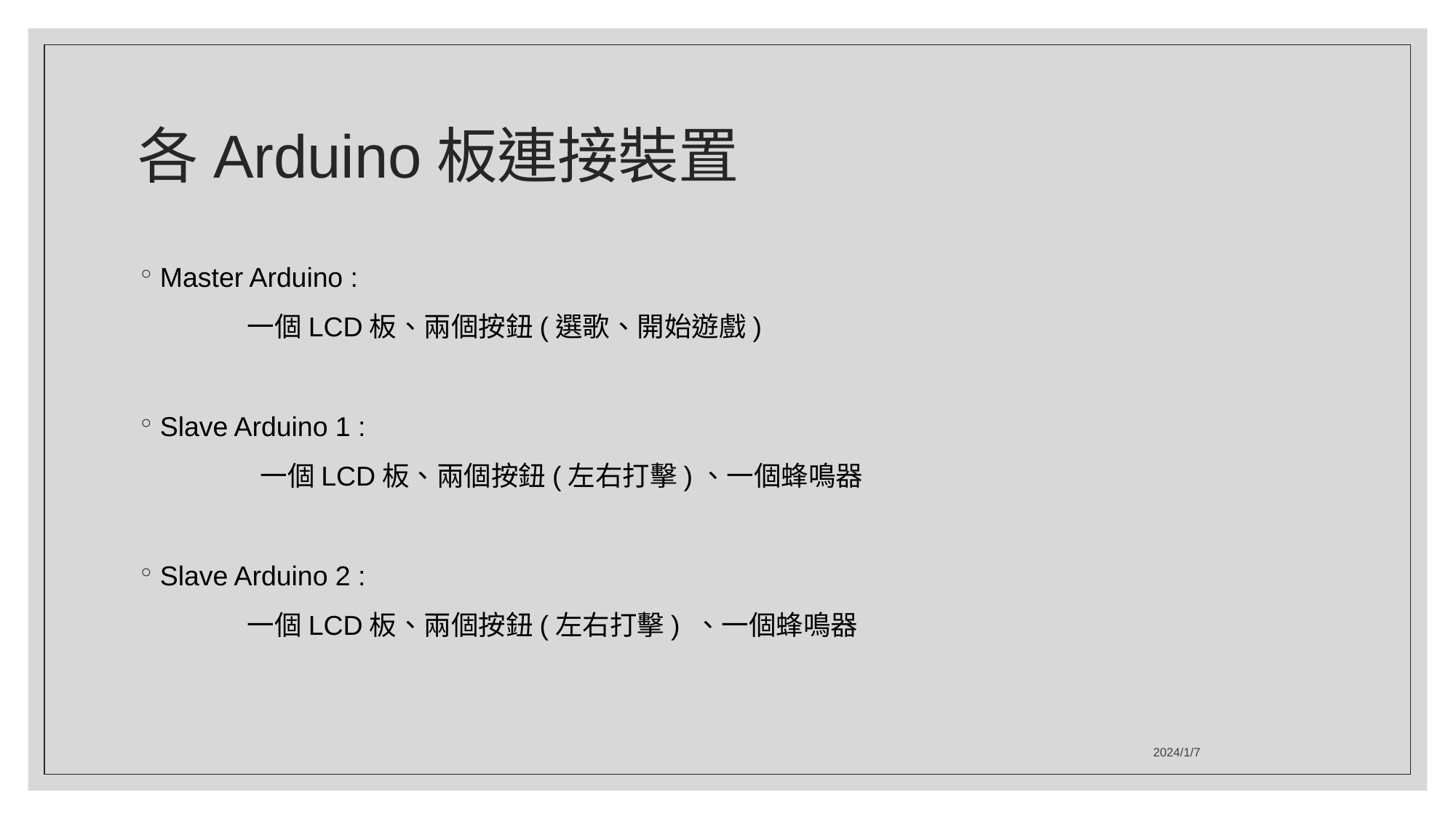

# 各Arduino板連接裝置
Master Arduino :
	一個LCD板、兩個按鈕(選歌、開始遊戲)

Slave Arduino 1 :
	 一個LCD板、兩個按鈕(左右打擊)、一個蜂鳴器

Slave Arduino 2 :
	一個LCD板、兩個按鈕(左右打擊) 、一個蜂鳴器
2024/1/7